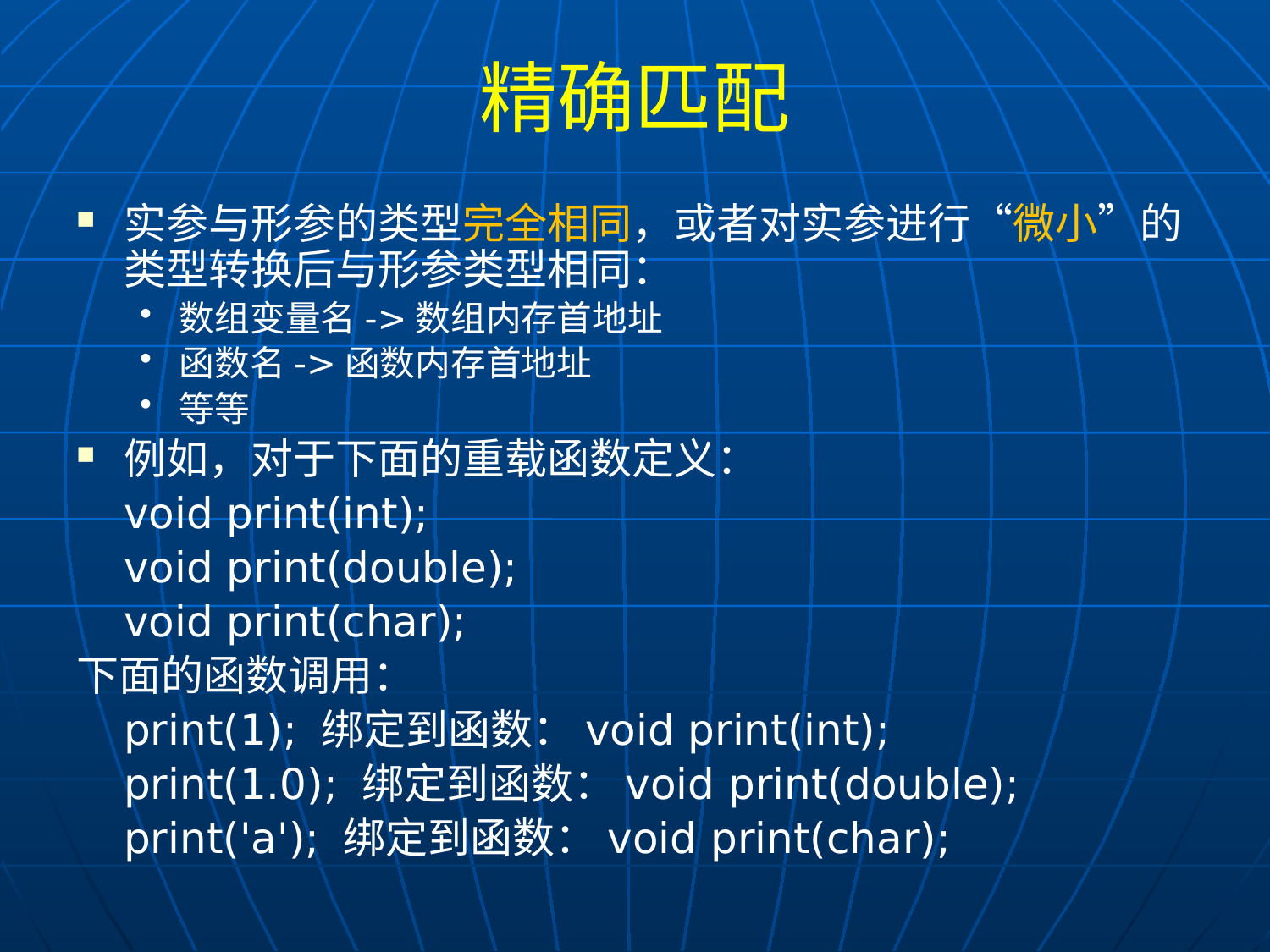

# 精确匹配
实参与形参的类型完全相同，或者对实参进行“微小”的类型转换后与形参类型相同：
数组变量名->数组内存首地址
函数名->函数内存首地址
等等
例如，对于下面的重载函数定义：
	void print(int);
	void print(double);
	void print(char);
下面的函数调用：
	print(1); 绑定到函数：void print(int);
	print(1.0); 绑定到函数：void print(double);
	print('a'); 绑定到函数：void print(char);